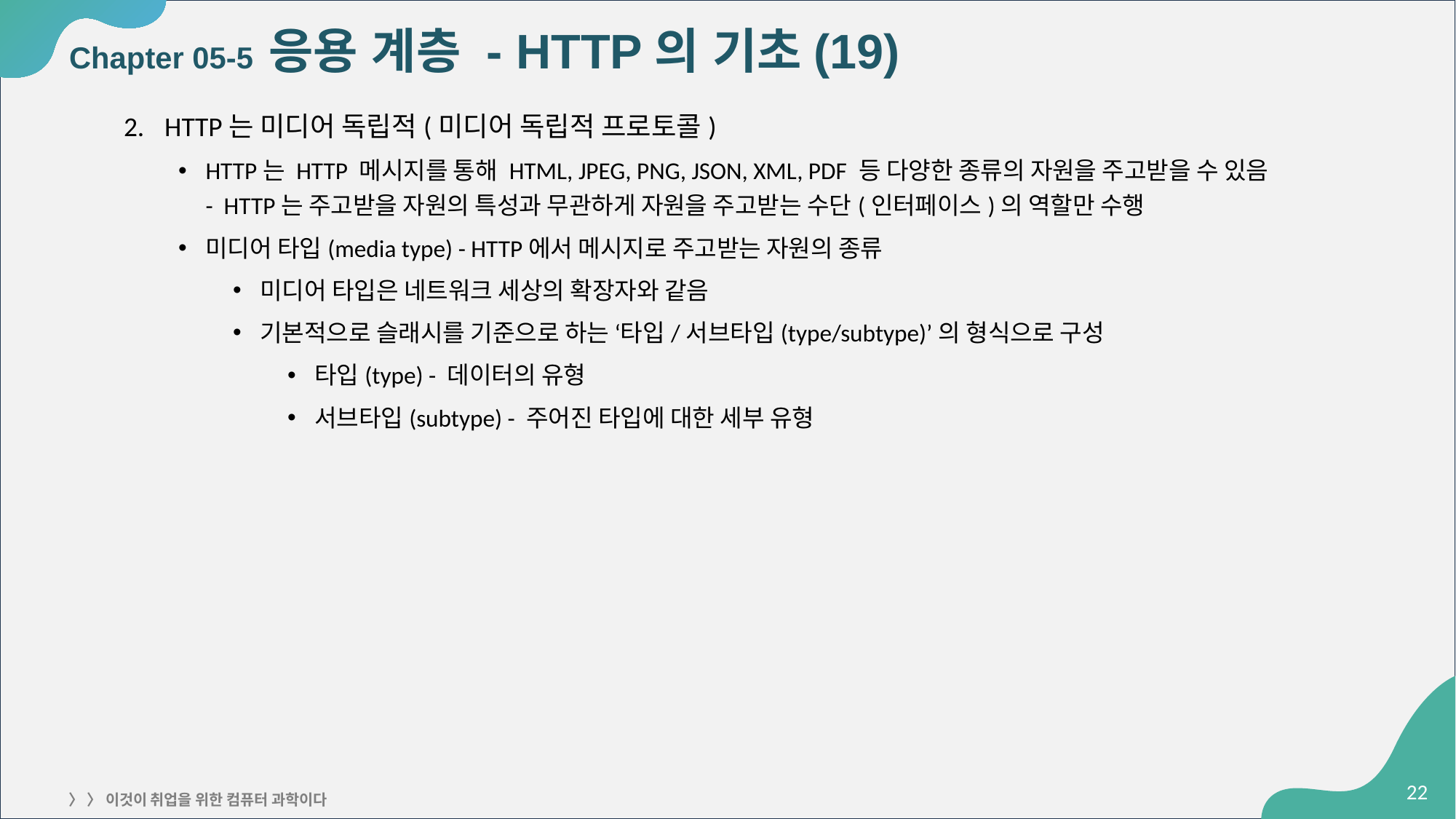

# Chapter 05-5 응용 계층 - HTTP의 기초(19)
HTTP는 미디어 독립적(미디어 독립적 프로토콜)
HTTP는 HTTP 메시지를 통해 HTML, JPEG, PNG, JSON, XML, PDF 등 다양한 종류의 자원을 주고받을 수 있음
-  HTTP는 주고받을 자원의 특성과 무관하게 자원을 주고받는 수단(인터페이스)의 역할만 수행
미디어 타입(media type) - HTTP에서 메시지로 주고받는 자원의 종류
미디어 타입은 네트워크 세상의 확장자와 같음
기본적으로 슬래시를 기준으로 하는 ‘타입/서브타입(type/subtype)’의 형식으로 구성
타입(type) - 데이터의 유형
서브타입(subtype) - 주어진 타입에 대한 세부 유형
22
〉 〉 이것이 취업을 위한 컴퓨터 과학이다